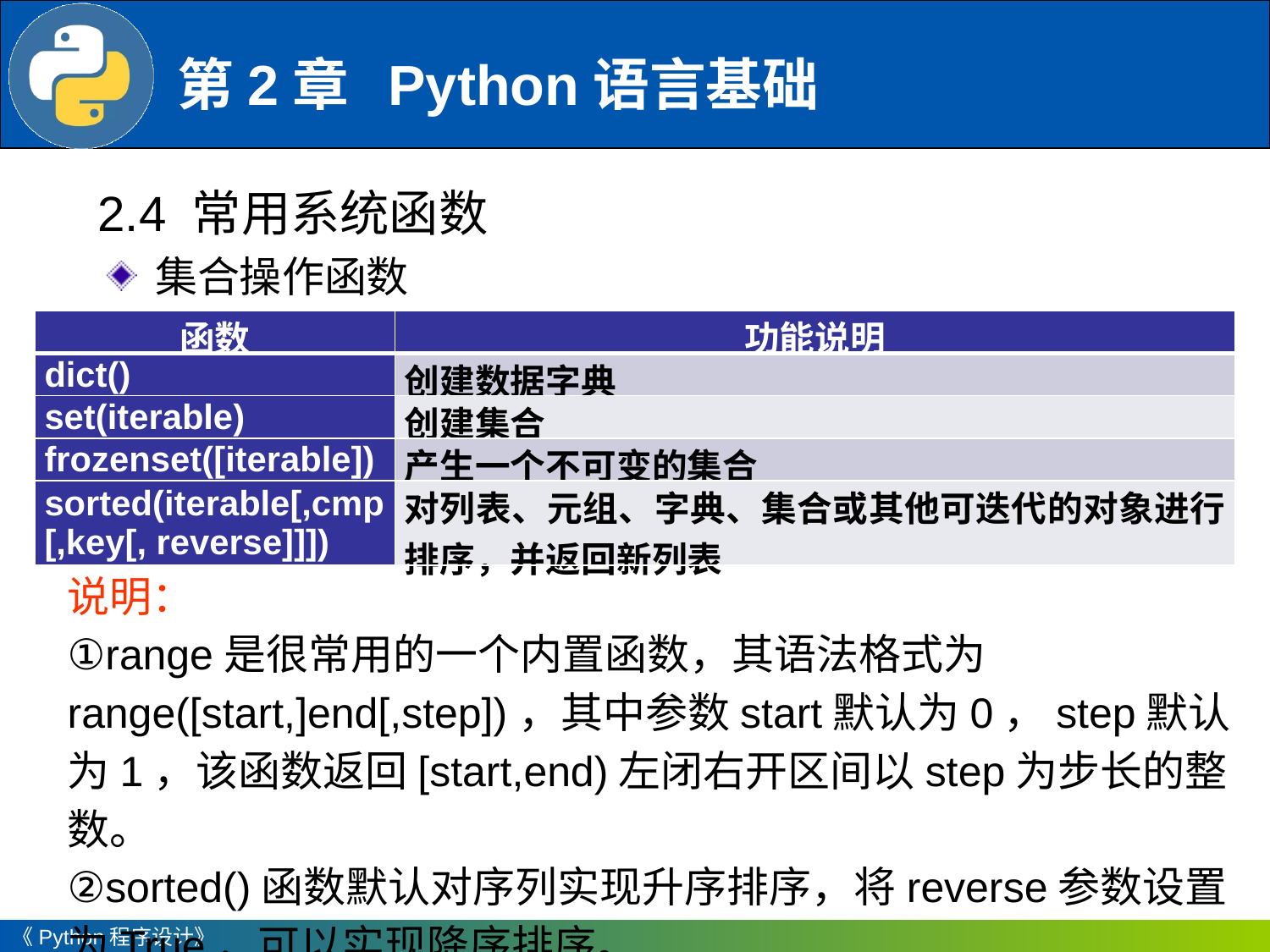

2.4 常用系统函数
集合操作函数
| 函数 | 功能说明 |
| --- | --- |
| dict() | 创建数据字典 |
| set(iterable) | 创建集合 |
| frozenset([iterable]) | 产生一个不可变的集合 |
| sorted(iterable[,cmp[,key[, reverse]]]) | 对列表、元组、字典、集合或其他可迭代的对象进行排序，并返回新列表 |
说明：
①range是很常用的一个内置函数，其语法格式为range([start,]end[,step])，其中参数start默认为0，step默认为1，该函数返回[start,end)左闭右开区间以step为步长的整数。
②sorted()函数默认对序列实现升序排序，将reverse参数设置为True，可以实现降序排序。